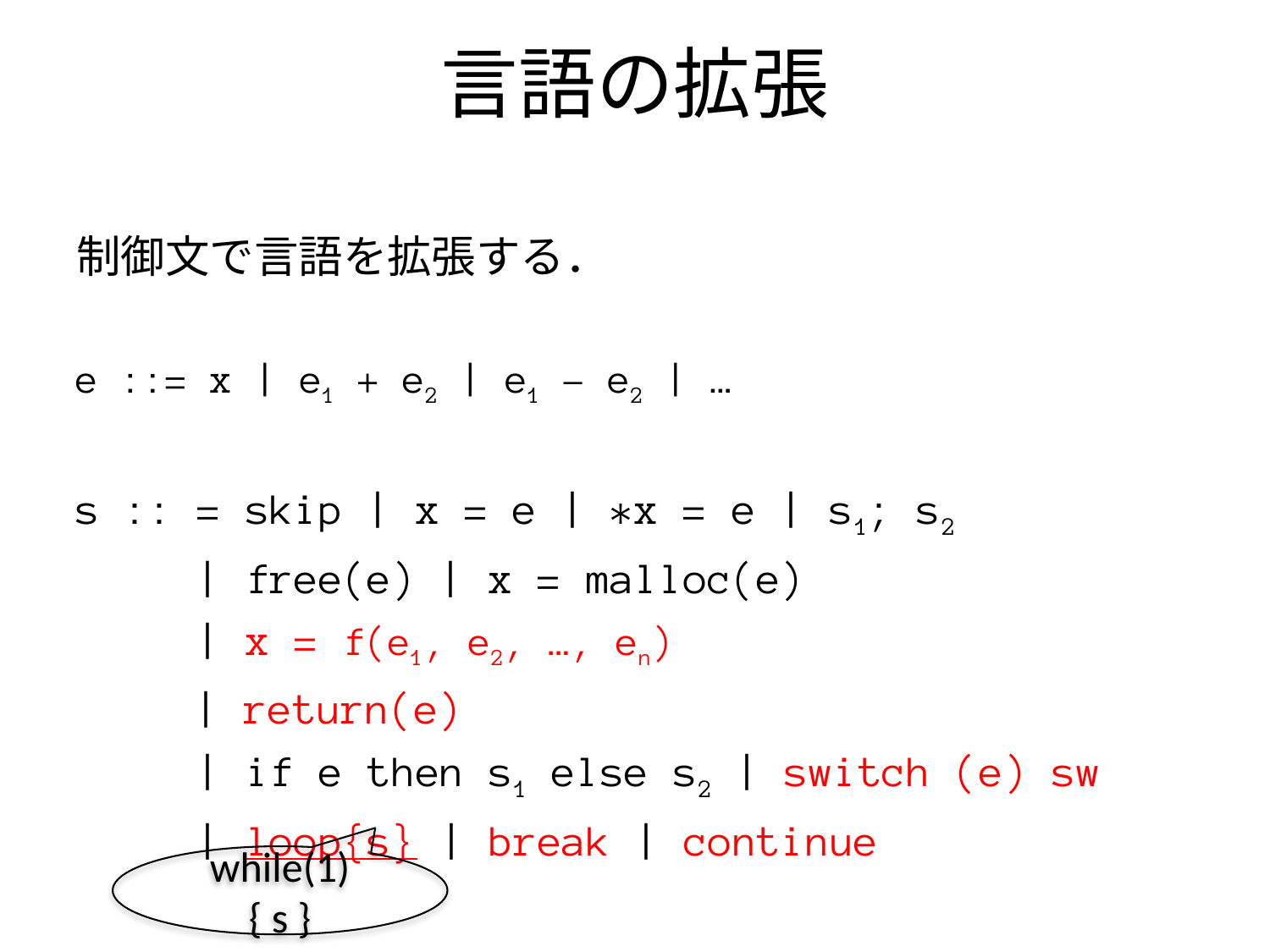

# 言語の拡張
制御文で言語を拡張する．

e ::= x | e1 + e2 | e1 – e2 | …

s :: = skip | x = e | *x = e | s1; s2
     | free(e) | x = malloc(e)
     | x = f(e1, e2, …, en)
     | return(e)
     | if e then s1 else s2 | switch (e) sw
     | loop{s} | break | continue

while(1) { s }